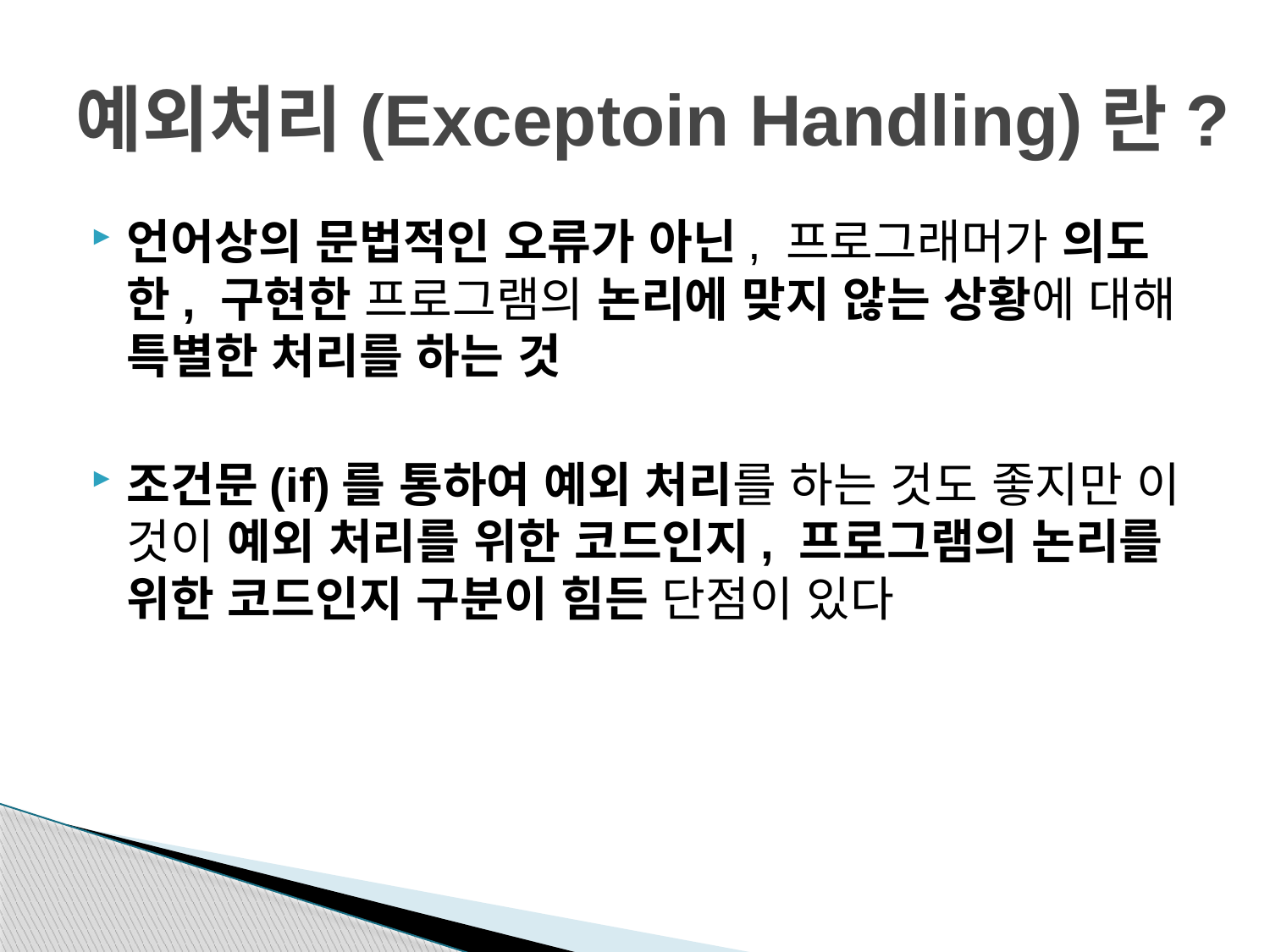

# 예외처리(Exceptoin Handling)란?
언어상의 문법적인 오류가 아닌, 프로그래머가 의도한, 구현한 프로그램의 논리에 맞지 않는 상황에 대해 특별한 처리를 하는 것

조건문(if)를 통하여 예외 처리를 하는 것도 좋지만 이 것이 예외 처리를 위한 코드인지, 프로그램의 논리를 위한 코드인지 구분이 힘든 단점이 있다